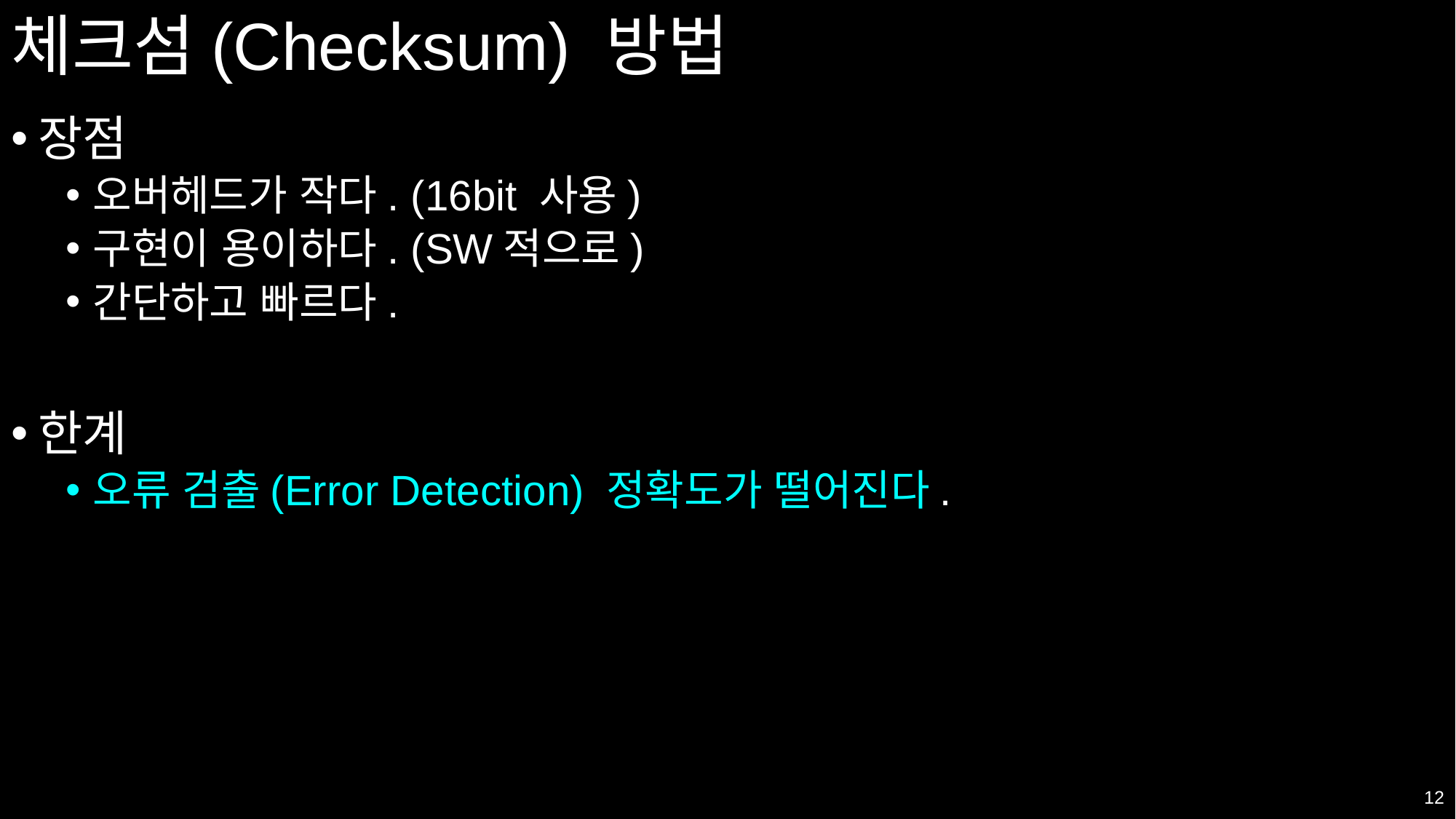

# 체크섬(Checksum) 방법
장점
오버헤드가 작다. (16bit 사용)
구현이 용이하다. (SW적으로)
간단하고 빠르다.

한계
오류 검출(Error Detection) 정확도가 떨어진다.
12